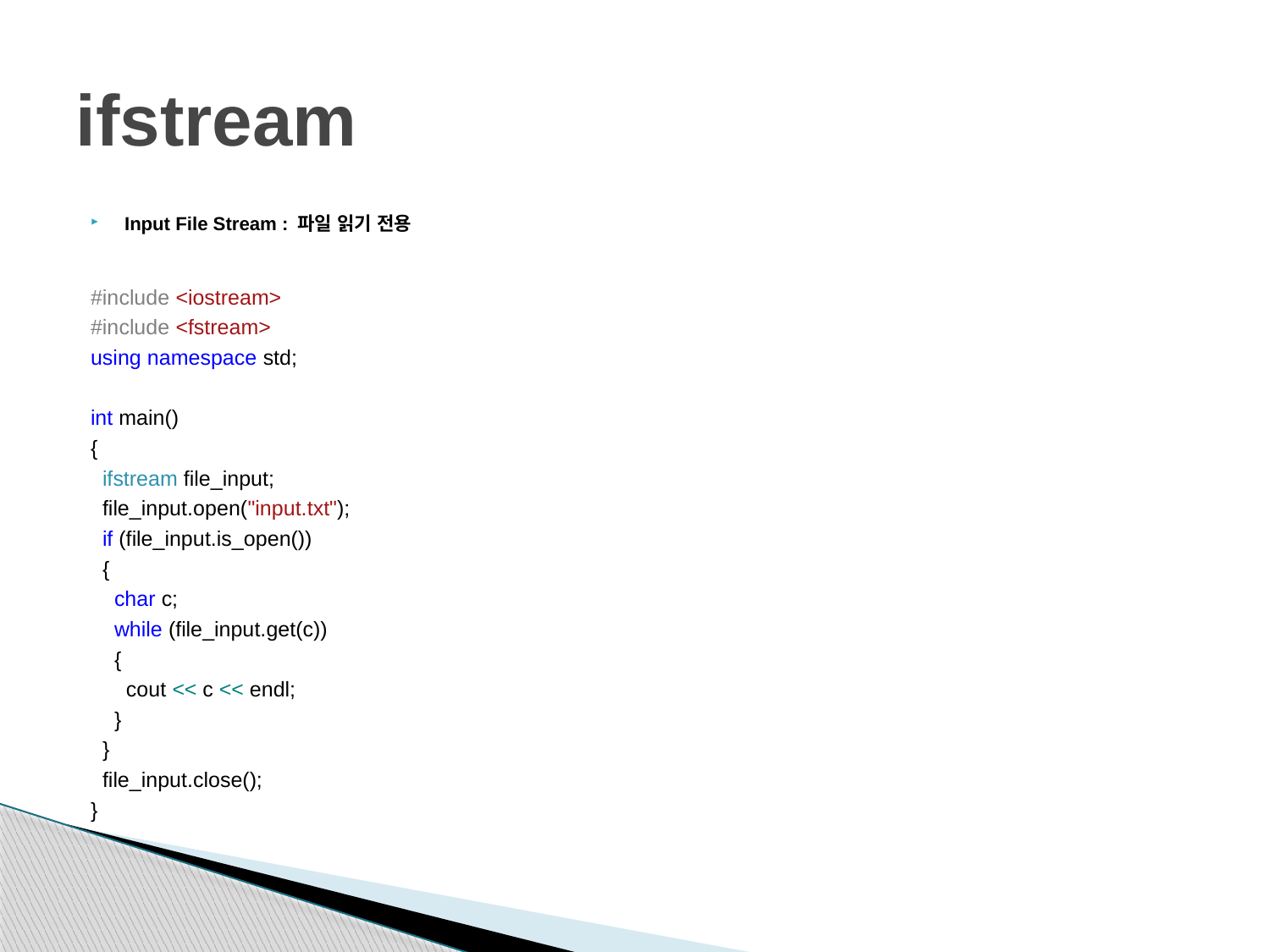

# ifstream
Input File Stream : 파일 읽기 전용

#include <iostream>
#include <fstream>
using namespace std;

int main()
{
  ifstream file_input;
  file_input.open("input.txt");
  if (file_input.is_open())
  {
    char c;
    while (file_input.get(c))
    {
      cout << c << endl;
    }
  }
  file_input.close();
}